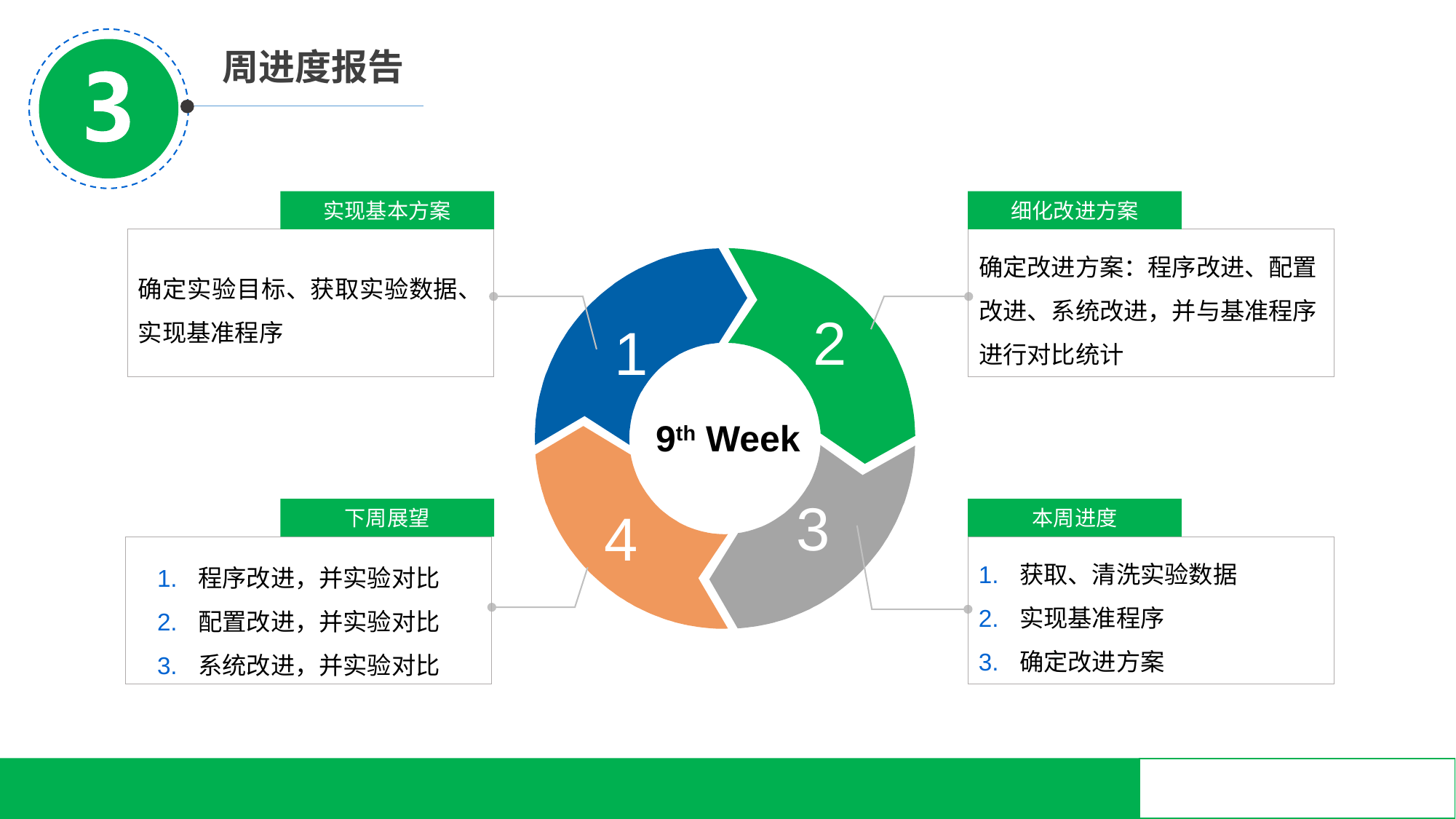

周进度报告

实现基本方案
确定实验目标、获取实验数据、实现基准程序
细化改进方案
确定改进方案：程序改进、配置改进、系统改进，并与基准程序进行对比统计
下周展望

本周进度
获取、清洗实验数据
实现基准程序
确定改进方案

2
2
1
9th Week
3
3
4
4
程序改进，并实验对比
配置改进，并实验对比
系统改进，并实验对比